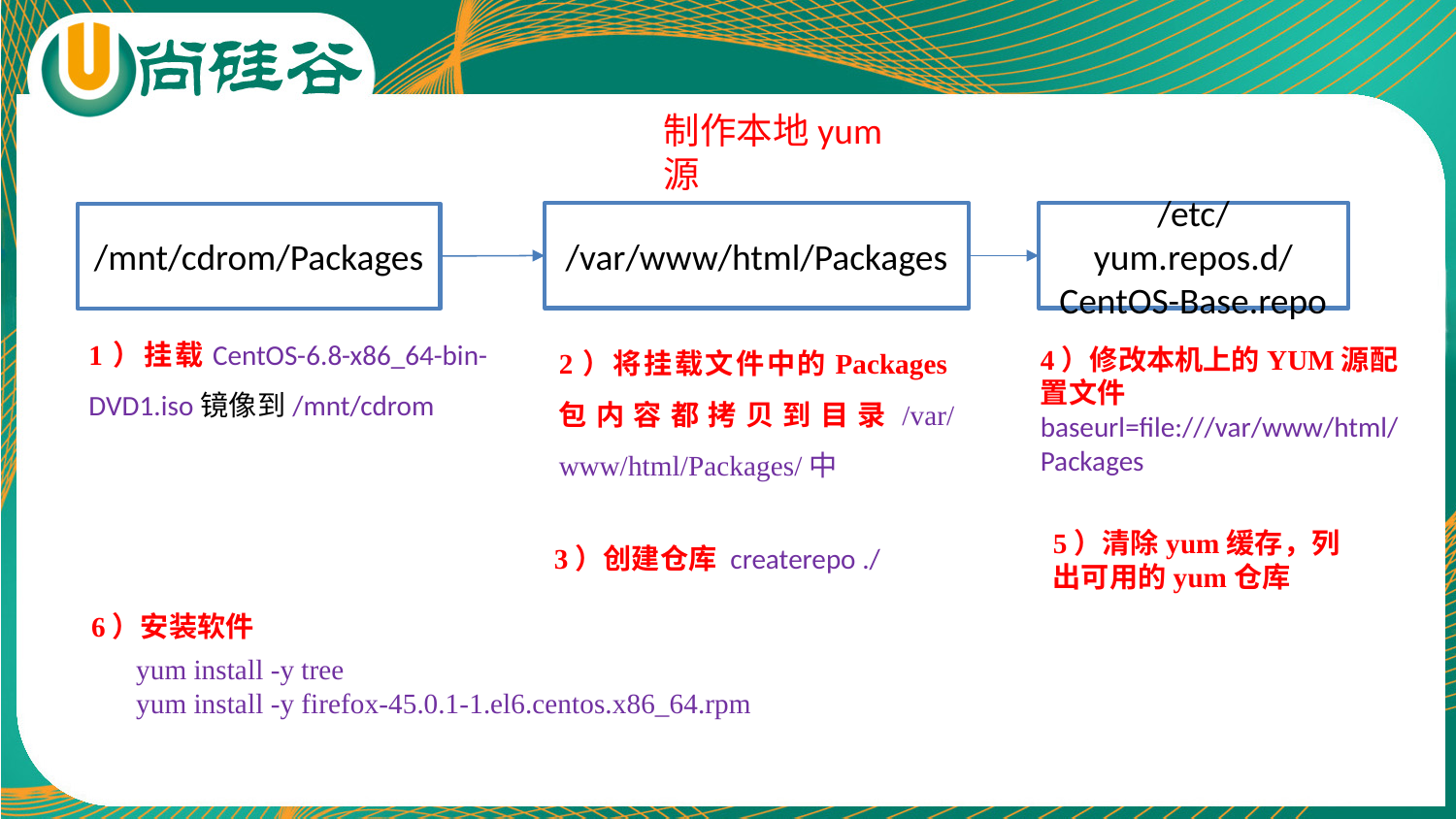

制作本地yum源
/var/www/html/Packages
/etc/yum.repos.d/CentOS-Base.repo
/mnt/cdrom/Packages
1）挂载CentOS-6.8-x86_64-bin-DVD1.iso镜像到/mnt/cdrom
2）将挂载文件中的Packages包内容都拷贝到目录/var/www/html/Packages/中
4）修改本机上的YUM源配置文件     baseurl=file:///var/www/html/Packages
5）清除yum缓存，列出可用的yum仓库
3）创建仓库 createrepo ./
6）安装软件
yum install -y tree
yum install -y firefox-45.0.1-1.el6.centos.x86_64.rpm